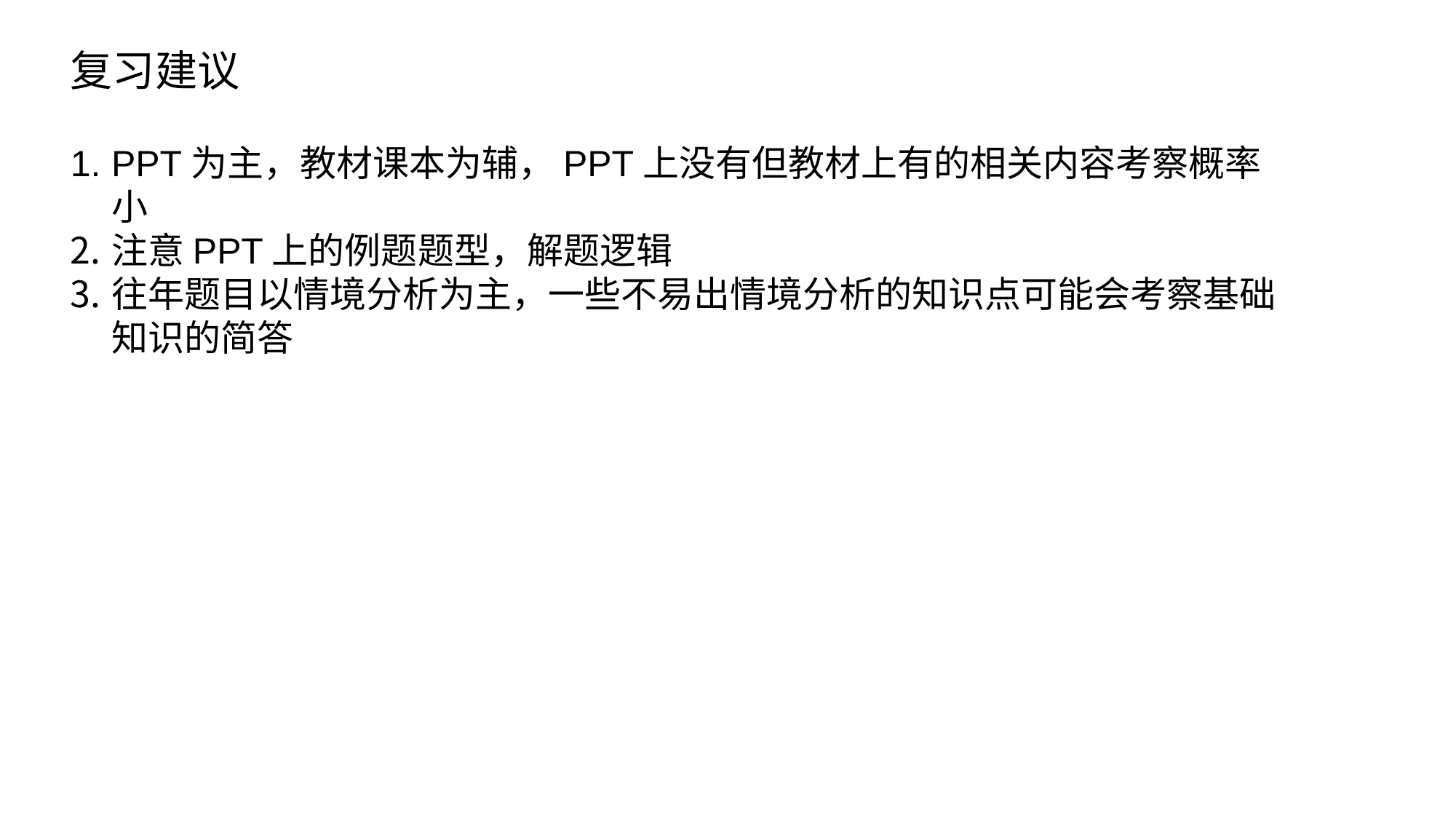

复习建议
PPT为主，教材课本为辅，PPT上没有但教材上有的相关内容考察概率小
注意PPT上的例题题型，解题逻辑
往年题目以情境分析为主，一些不易出情境分析的知识点可能会考察基础知识的简答